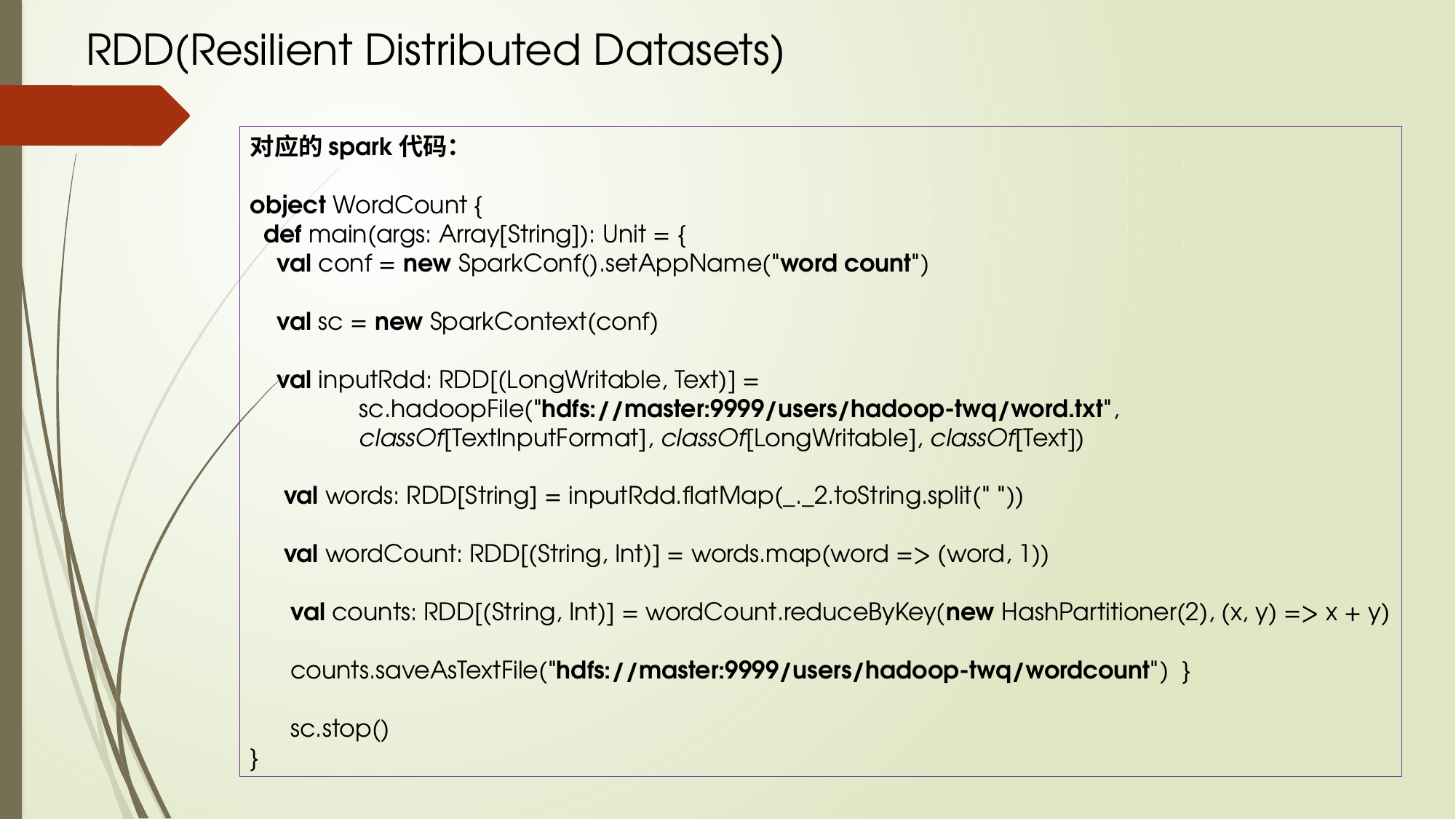

RDD(Resilient Distributed Datasets)
对应的spark代码：

object WordCount {
  def main(args: Array[String]): Unit = {
    val conf = new SparkConf().setAppName("word count")
    val sc = new SparkContext(conf)
    val inputRdd: RDD[(LongWritable, Text)] =
	sc.hadoopFile("hdfs://master:9999/users/hadoop-twq/word.txt",
  	classOf[TextInputFormat], classOf[LongWritable], classOf[Text])
     val words: RDD[String] = inputRdd.flatMap(_._2.toString.split(" "))
     val wordCount: RDD[(String, Int)] = words.map(word => (word, 1))
      val counts: RDD[(String, Int)] = wordCount.reduceByKey(new HashPartitioner(2), (x, y) => x + y)
      counts.saveAsTextFile("hdfs://master:9999/users/hadoop-twq/wordcount")  }

      sc.stop()
}